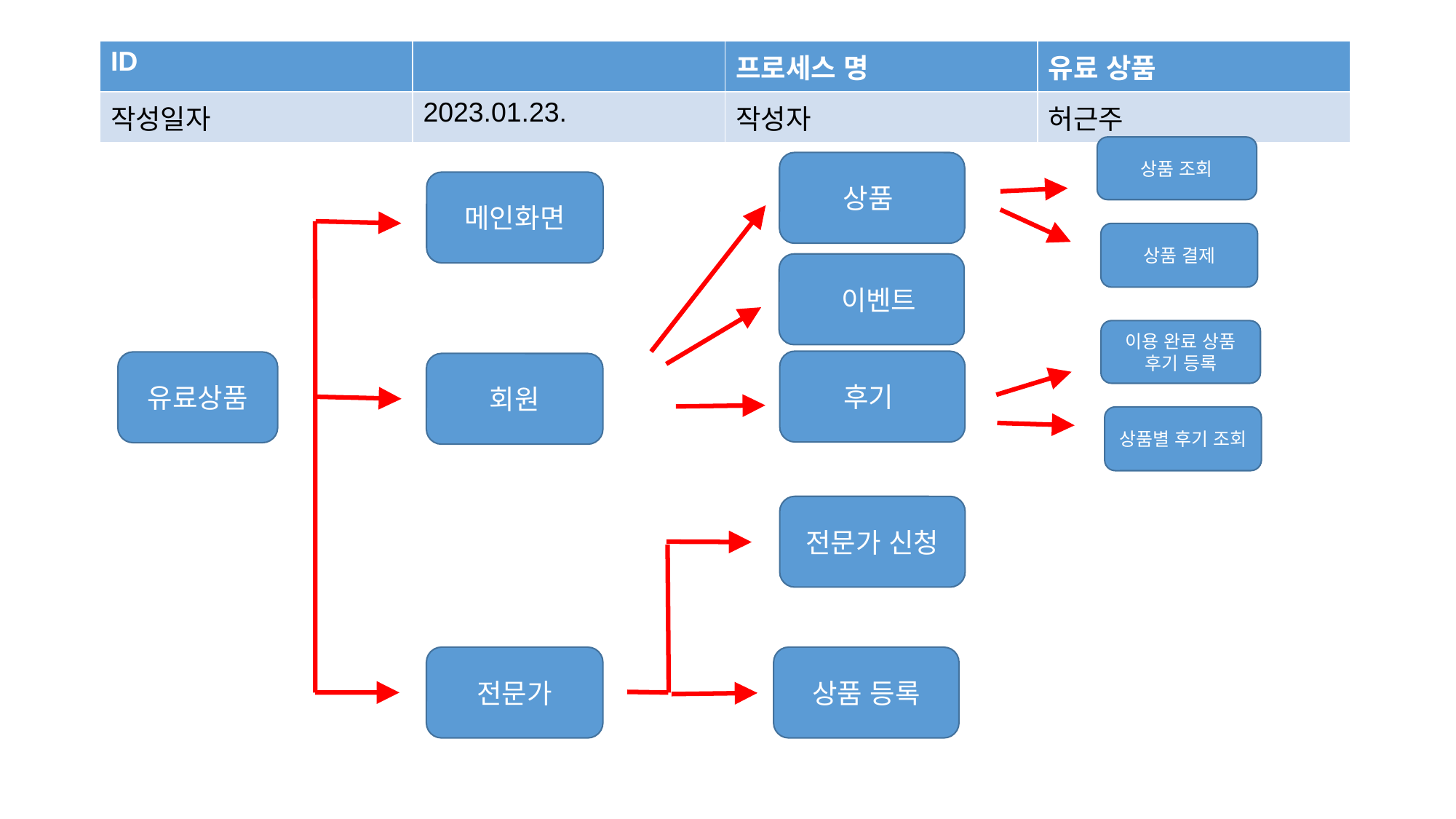

| ID |  | 프로세스 명 | 유료 상품 |
| --- | --- | --- | --- |
| 작성일자 | 2023.01.23. | 작성자 | 허근주 |
상품 조회
상품
메인화면
상품 결제
 이벤트
이용 완료 상품 후기 등록
후기
유료상품
회원
상품별 후기 조회
전문가 신청
전문가
상품 등록